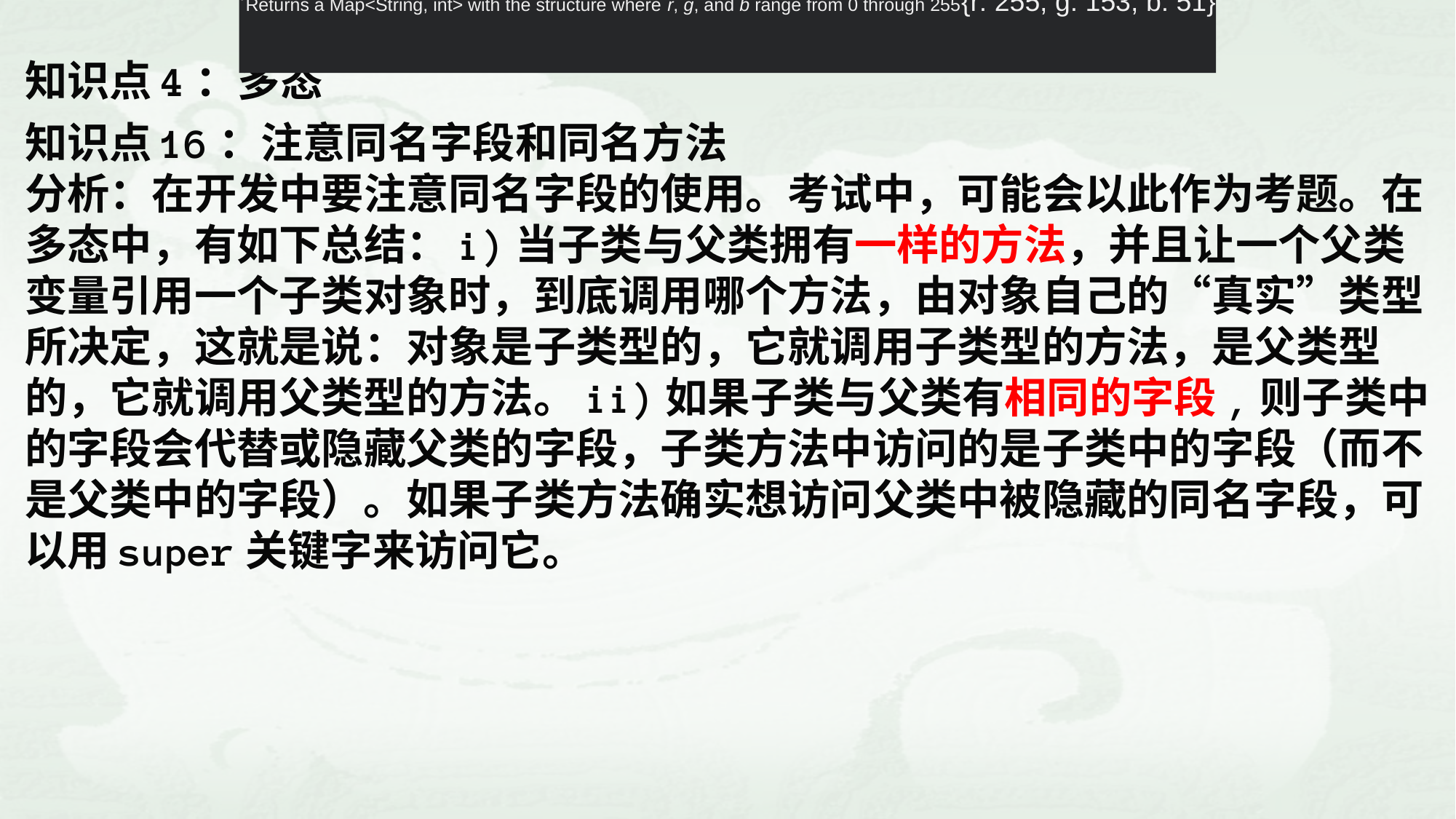

Returns a Map<String, int> with the structure where r, g, and b range from 0 through 255{r: 255, g: 153, b: 51}

知识点4：多态
知识点16：注意同名字段和同名方法
分析：在开发中要注意同名字段的使用。考试中，可能会以此作为考题。在多态中，有如下总结：i)当子类与父类拥有一样的方法，并且让一个父类变量引用一个子类对象时，到底调用哪个方法，由对象自己的“真实”类型所决定，这就是说：对象是子类型的，它就调用子类型的方法，是父类型的，它就调用父类型的方法。ii)如果子类与父类有相同的字段,则子类中的字段会代替或隐藏父类的字段，子类方法中访问的是子类中的字段（而不是父类中的字段）。如果子类方法确实想访问父类中被隐藏的同名字段，可以用super关键字来访问它。